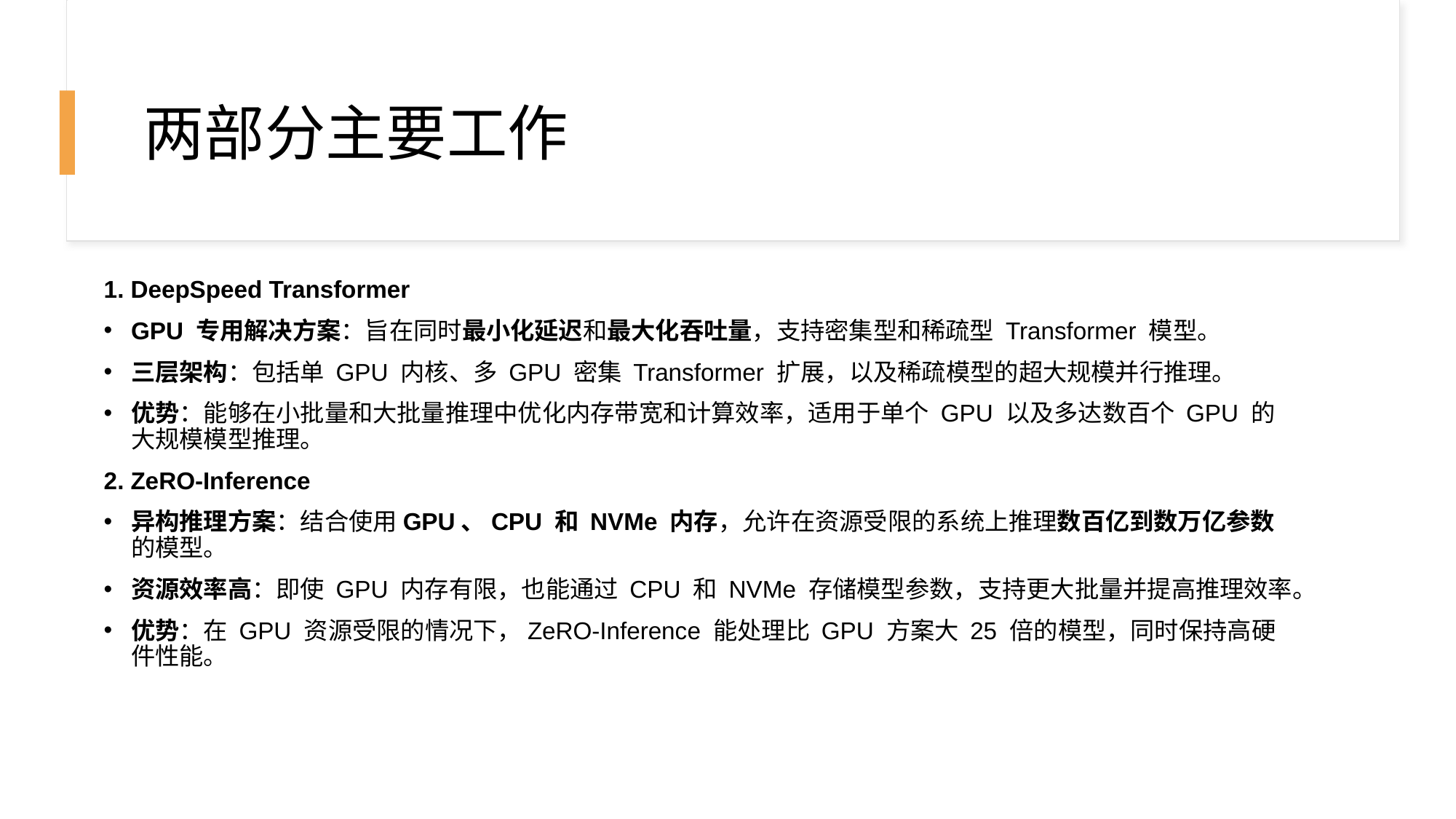

# 两部分主要工作

1. DeepSpeed Transformer
GPU 专用解决方案：旨在同时最小化延迟和最大化吞吐量，支持密集型和稀疏型 Transformer 模型。
三层架构：包括单 GPU 内核、多 GPU 密集 Transformer 扩展，以及稀疏模型的超大规模并行推理。
优势：能够在小批量和大批量推理中优化内存带宽和计算效率，适用于单个 GPU 以及多达数百个 GPU 的大规模模型推理。
2. ZeRO-Inference
异构推理方案：结合使用GPU、CPU 和 NVMe 内存，允许在资源受限的系统上推理数百亿到数万亿参数的模型。
资源效率高：即使 GPU 内存有限，也能通过 CPU 和 NVMe 存储模型参数，支持更大批量并提高推理效率。
优势：在 GPU 资源受限的情况下，ZeRO-Inference 能处理比 GPU 方案大 25 倍的模型，同时保持高硬件性能。